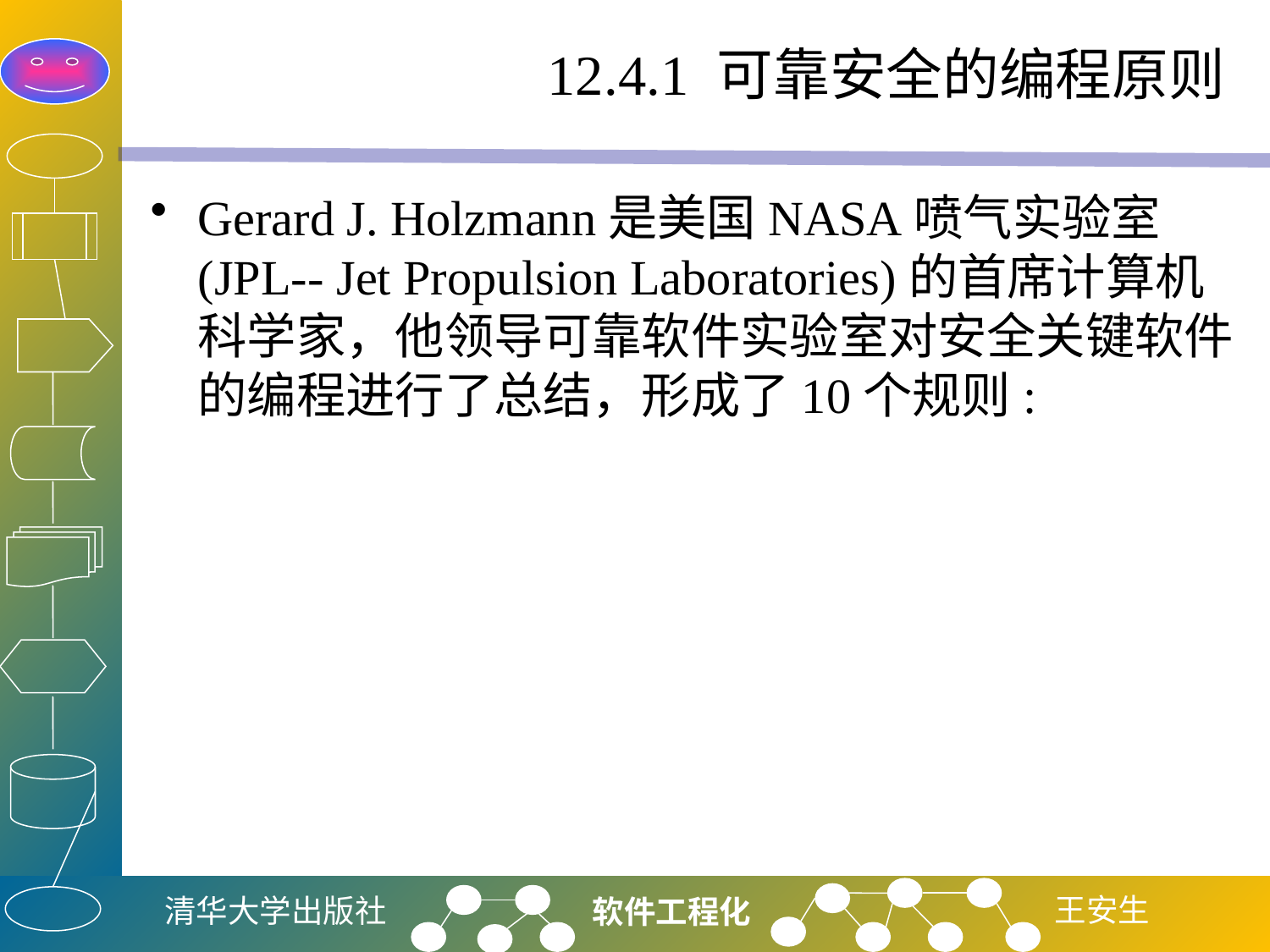

# 12.4.1 可靠安全的编程原则
Gerard J. Holzmann是美国NASA喷气实验室(JPL-- Jet Propulsion Laboratories)的首席计算机科学家，他领导可靠软件实验室对安全关键软件的编程进行了总结，形成了10个规则: